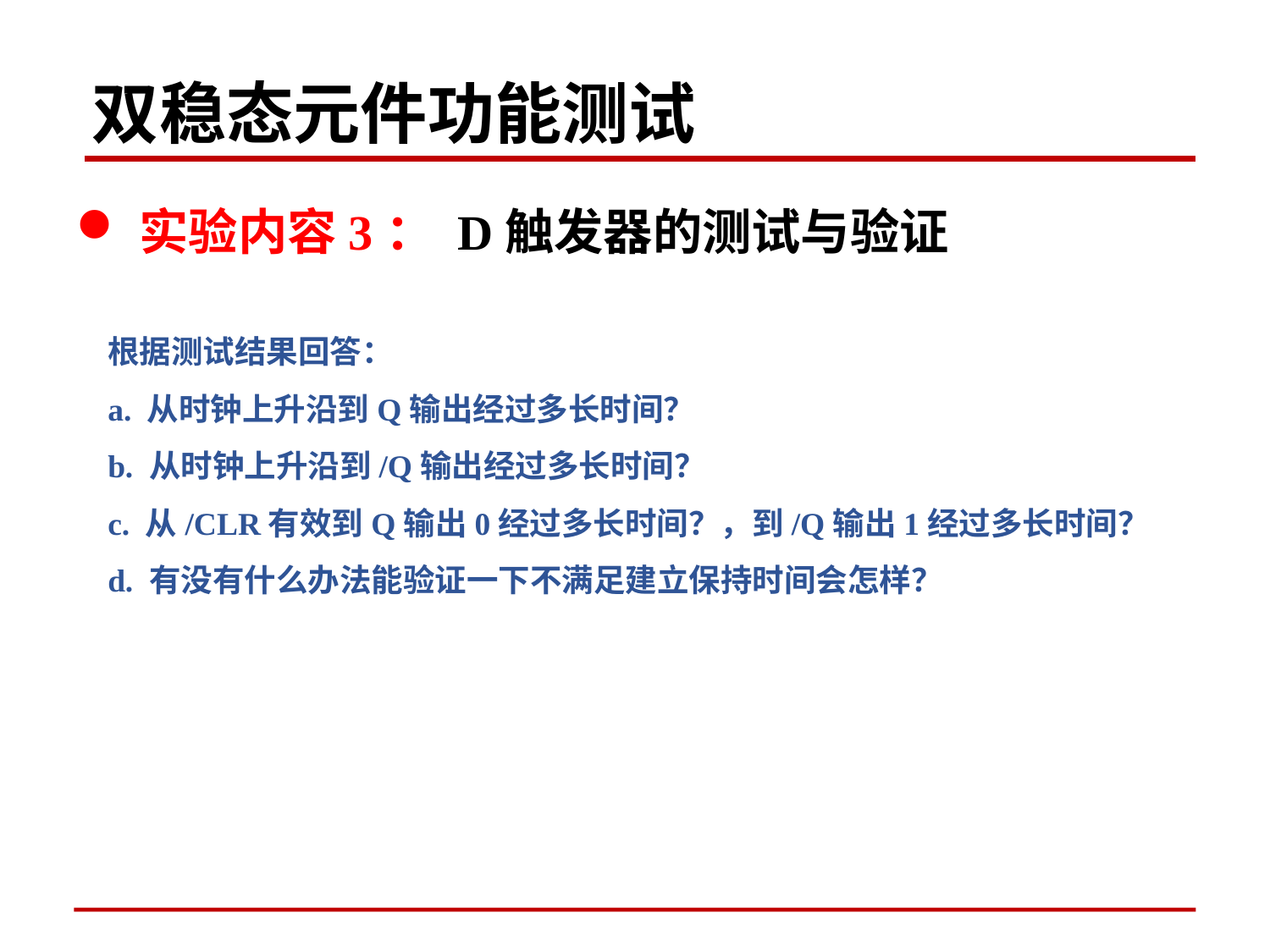

双稳态元件功能测试
实验内容3： D触发器的测试与验证
根据测试结果回答：
a. 从时钟上升沿到Q输出经过多长时间？
b. 从时钟上升沿到/Q输出经过多长时间？
c. 从/CLR有效到Q输出0经过多长时间？，到/Q输出1经过多长时间？
d. 有没有什么办法能验证一下不满足建立保持时间会怎样？